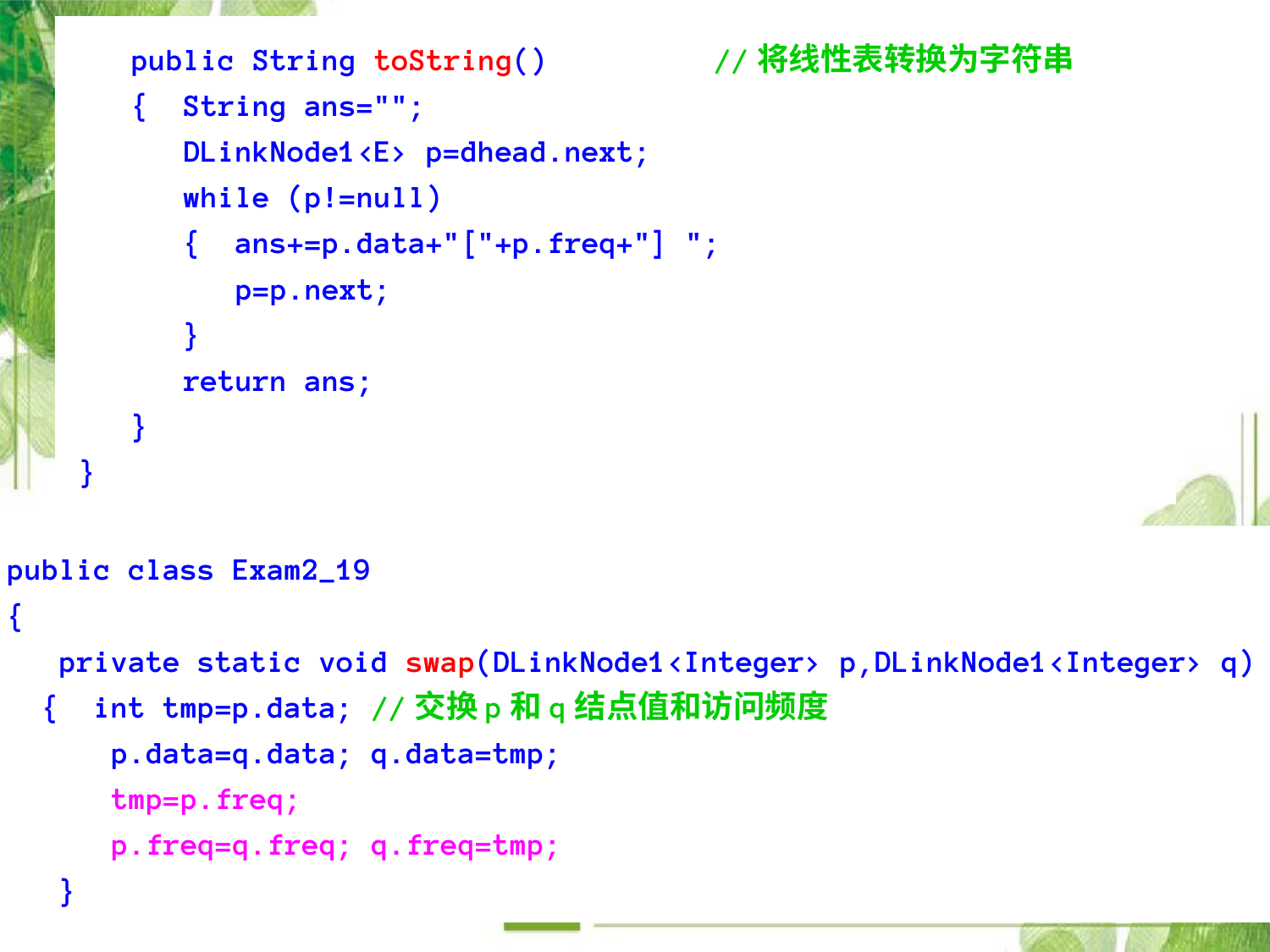

public String toString()		//将线性表转换为字符串
   {  String ans="";
      DLinkNode1<E> p=dhead.next;
      while (p!=null)
      {  ans+=p.data+"["+p.freq+"] ";
         p=p.next;
      }
      return ans;
   }
}
public class Exam2_19
{
   private static void swap(DLinkNode1<Integer> p,DLinkNode1<Integer> q)
  {  int tmp=p.data; //交换p和q结点值和访问频度
      p.data=q.data; q.data=tmp;
      tmp=p.freq;
      p.freq=q.freq; q.freq=tmp;
   }